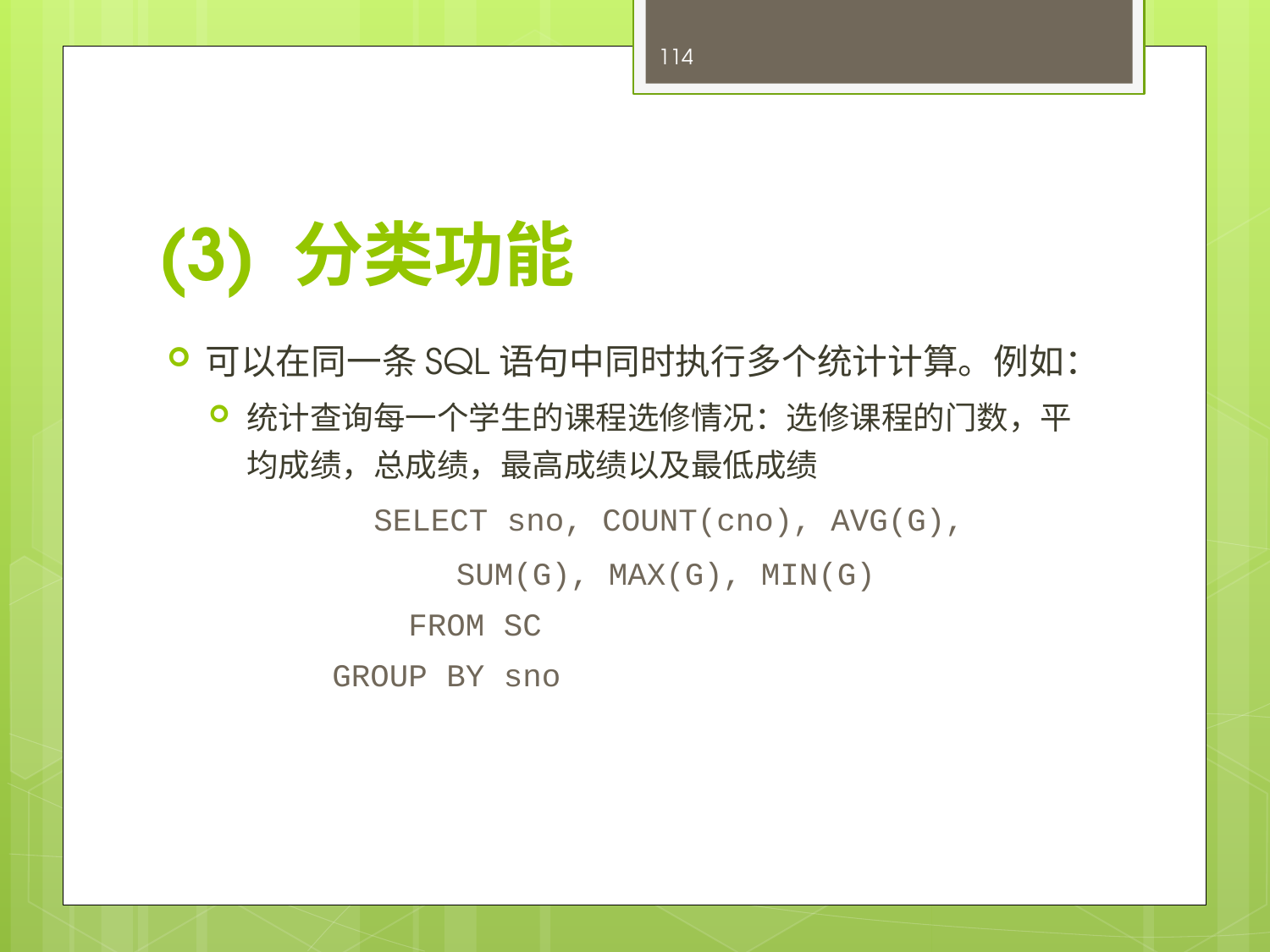

114
# (3) 分类功能
可以在同一条SQL语句中同时执行多个统计计算。例如：
统计查询每一个学生的课程选修情况：选修课程的门数，平均成绩，总成绩，最高成绩以及最低成绩
	  SELECT sno, COUNT(cno), AVG(G),
             SUM(G), MAX(G), MIN(G)
		    FROM SC
		GROUP BY sno